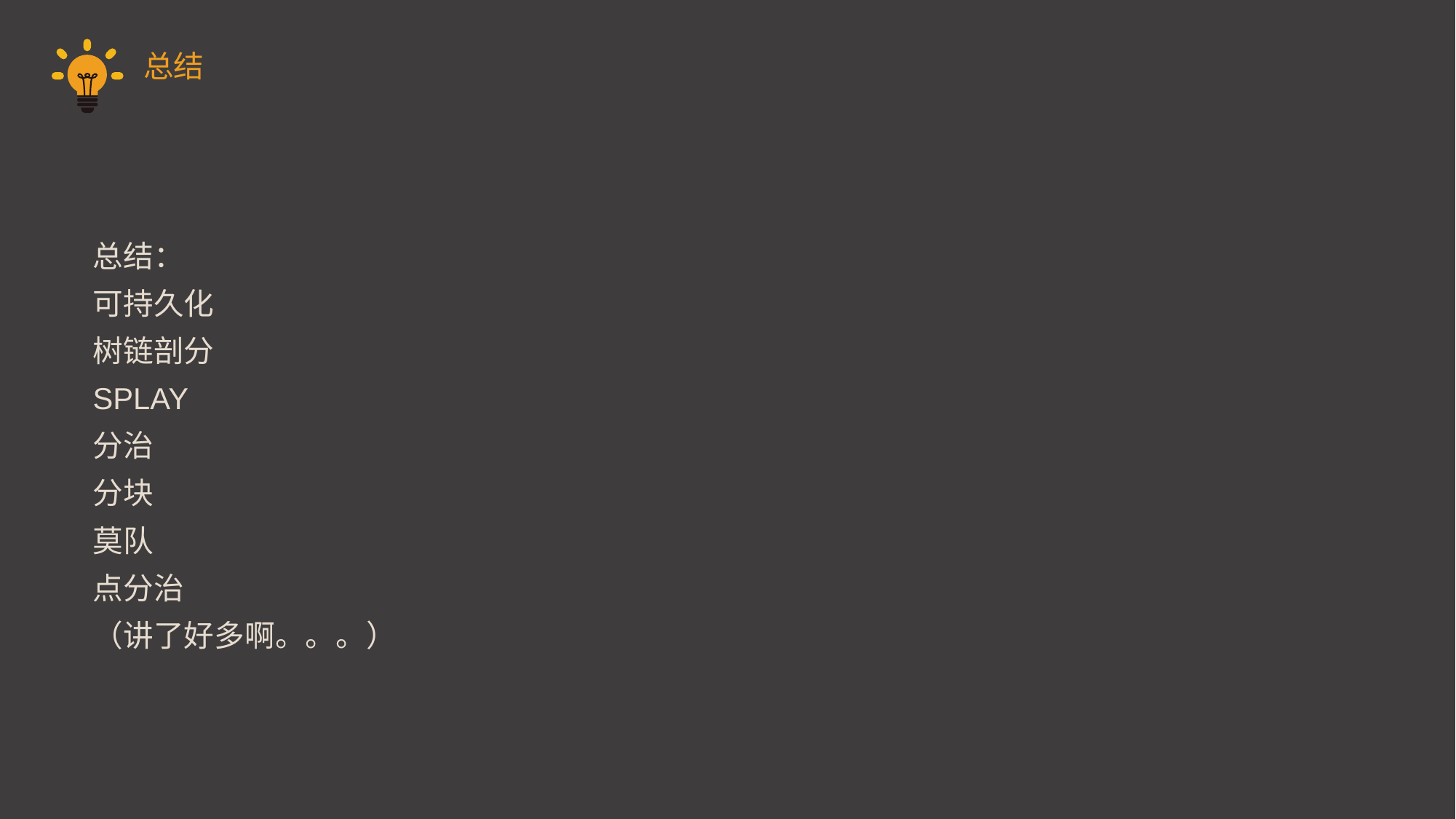

总结
总结：
可持久化
树链剖分
SPLAY
分治
分块
莫队
点分治
（讲了好多啊。。。）